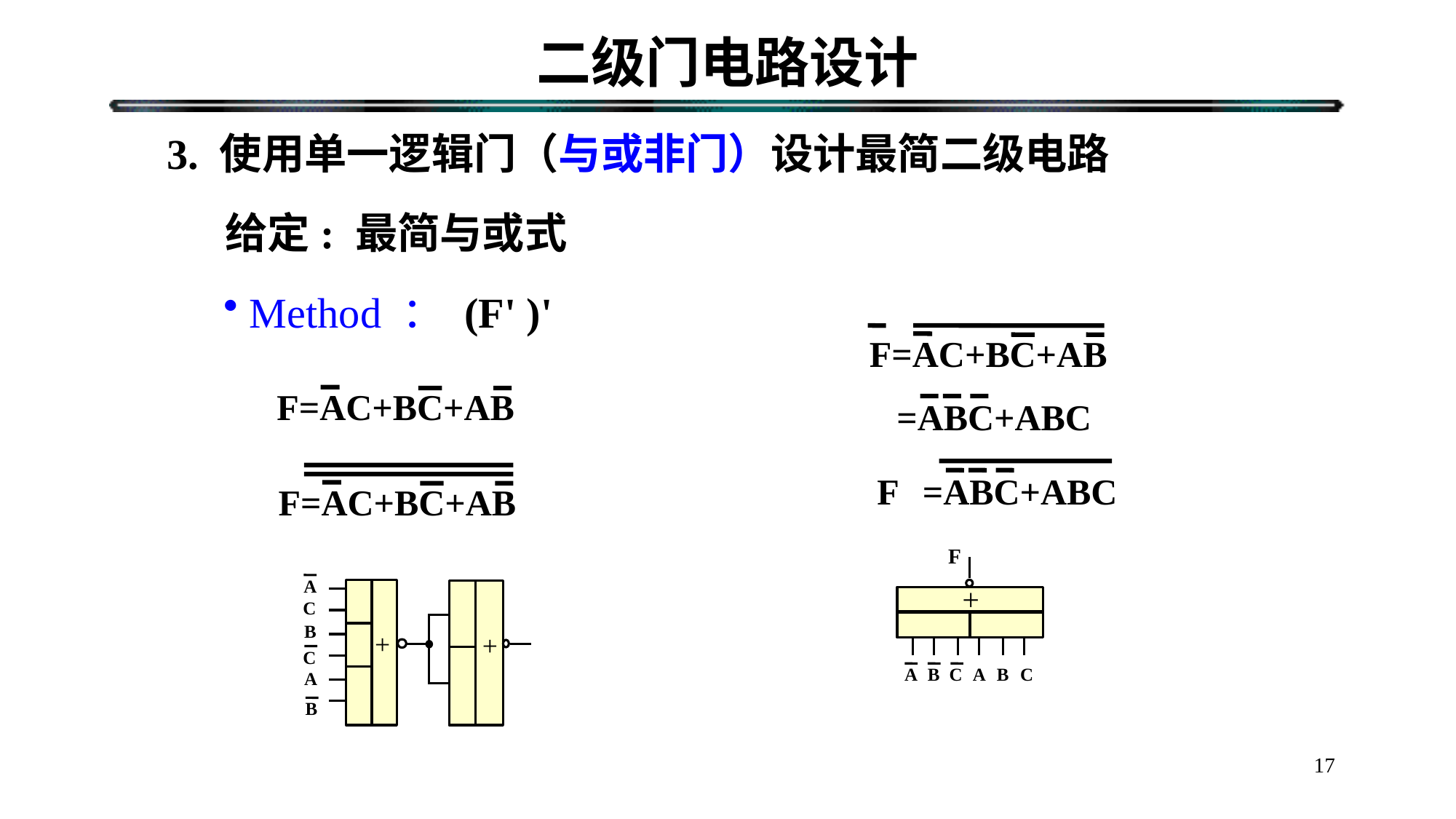

# 二级门电路设计
3. 使用单一逻辑门（与或非门）设计最简二级电路

给定: 最简与或式
 Method ： (F' )'
F=AC+BC+AB

F=AC+BC+AB

=ABC+ABC

F
=ABC+ABC

F=AC+BC+AB

F

+
B
A

B

C

A
C
A

C
B
+
+

C

A
B

17